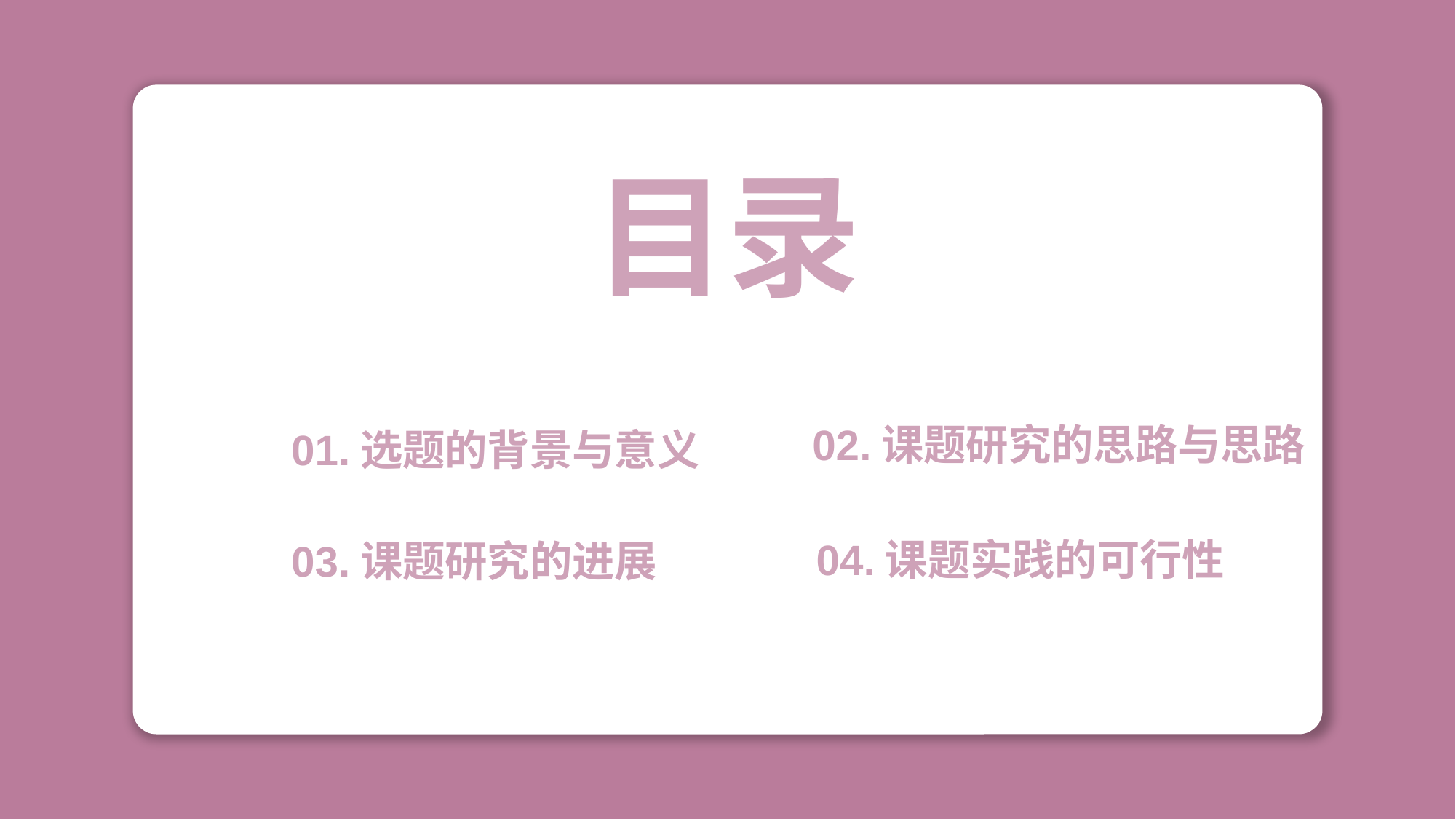

目录
02.课题研究的思路与思路
01.选题的背景与意义
04.课题实践的可行性
03.课题研究的进展